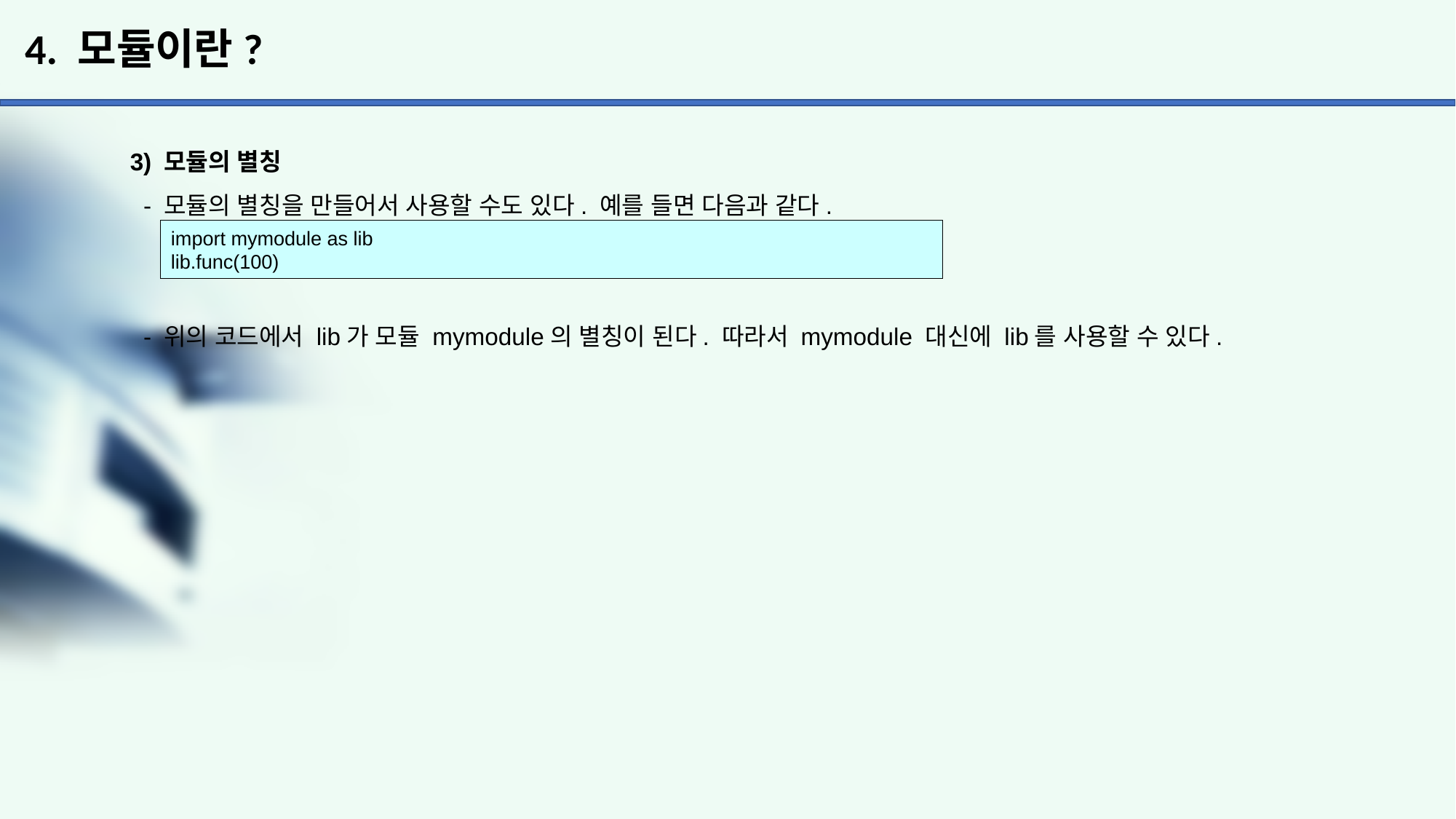

# 4. 모듈이란?
3) 모듈의 별칭
  - 모듈의 별칭을 만들어서 사용할 수도 있다. 예를 들면 다음과 같다.

  - 위의 코드에서 lib가 모듈 mymodule의 별칭이 된다. 따라서 mymodule 대신에 lib를 사용할 수 있다.

import mymodule as lib
lib.func(100)